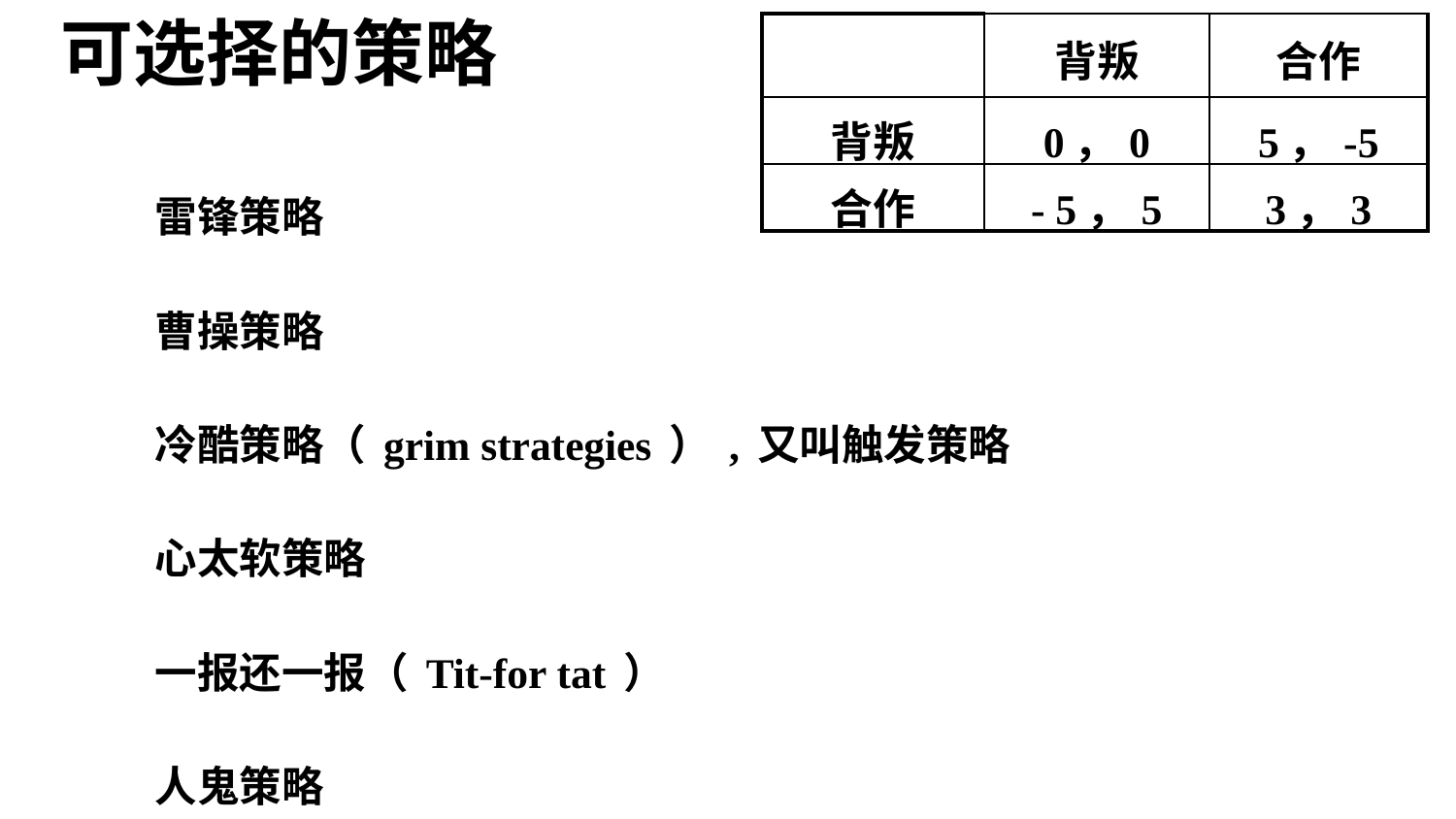

可选择的策略
|  | 背叛 | 合作 |
| --- | --- | --- |
| 背叛 | 0，0 | 5，-5 |
| 合作 | - 5，5 | 3，3 |
雷锋策略
曹操策略
冷酷策略（grim strategies）,又叫触发策略
心太软策略
一报还一报（Tit-for tat）
人鬼策略
欺软怕硬（又叫检验者战略，Tester，先背叛）
镇定者策略（先建立信任关系，然后想办法占小便宜）
精神病患者（醉汉策略）